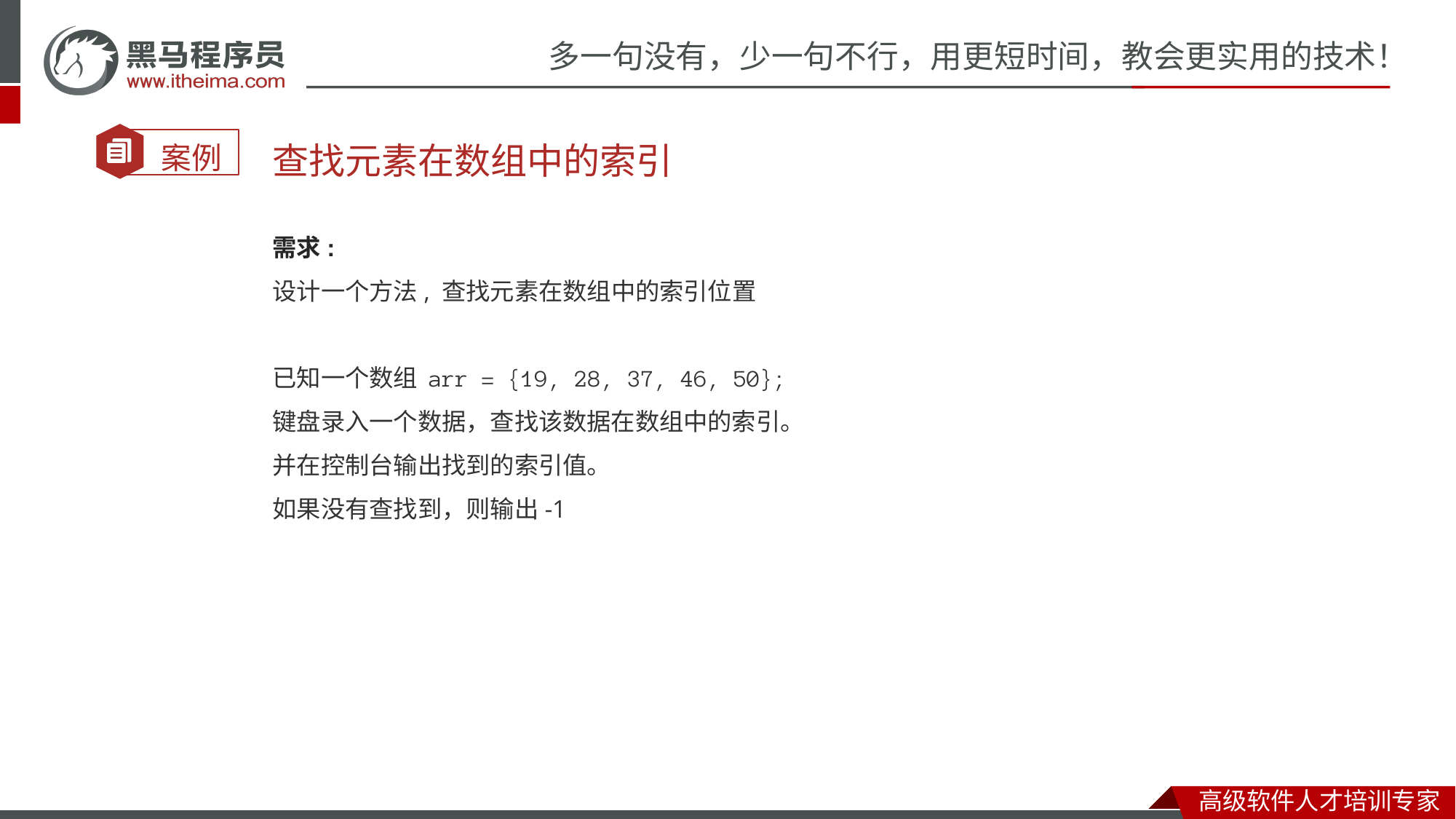

查找元素在数组中的索引
需求:
设计一个方法, 查找元素在数组中的索引位置

已知一个数组 arr = {19, 28, 37, 46, 50};
键盘录入一个数据，查找该数据在数组中的索引。
并在控制台输出找到的索引值。
如果没有查找到，则输出-1